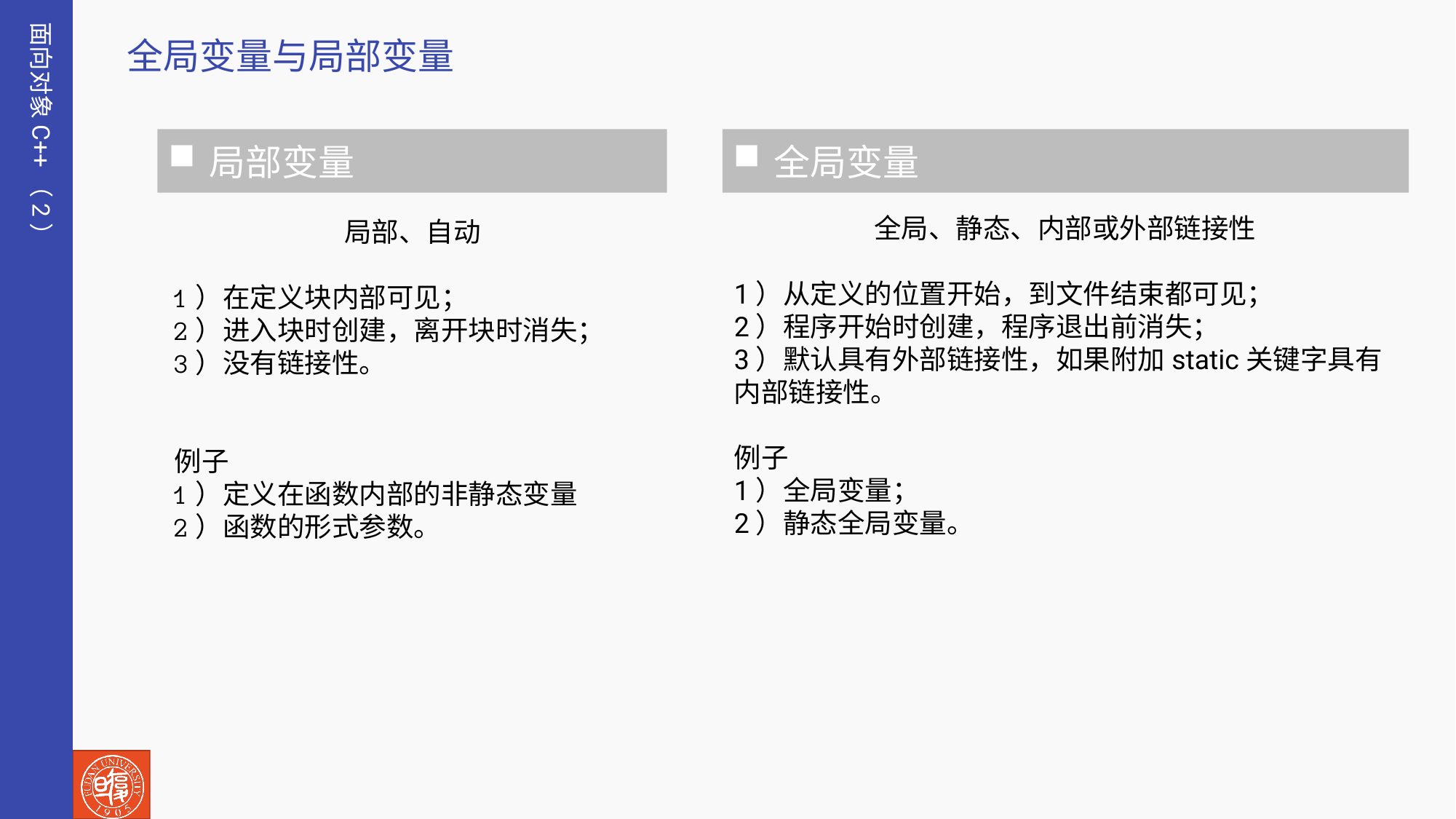

面向对象C++（2）
全局变量与局部变量
局部变量
全局变量
全局、静态、内部或外部链接性

1）从定义的位置开始，到文件结束都可见；
2）程序开始时创建，程序退出前消失；
3）默认具有外部链接性，如果附加static关键字具有内部链接性。

例子
1）全局变量；
2）静态全局变量。
局部、自动

1）在定义块内部可见；
2）进入块时创建，离开块时消失；
3）没有链接性。

例子
1）定义在函数内部的非静态变量
2）函数的形式参数。